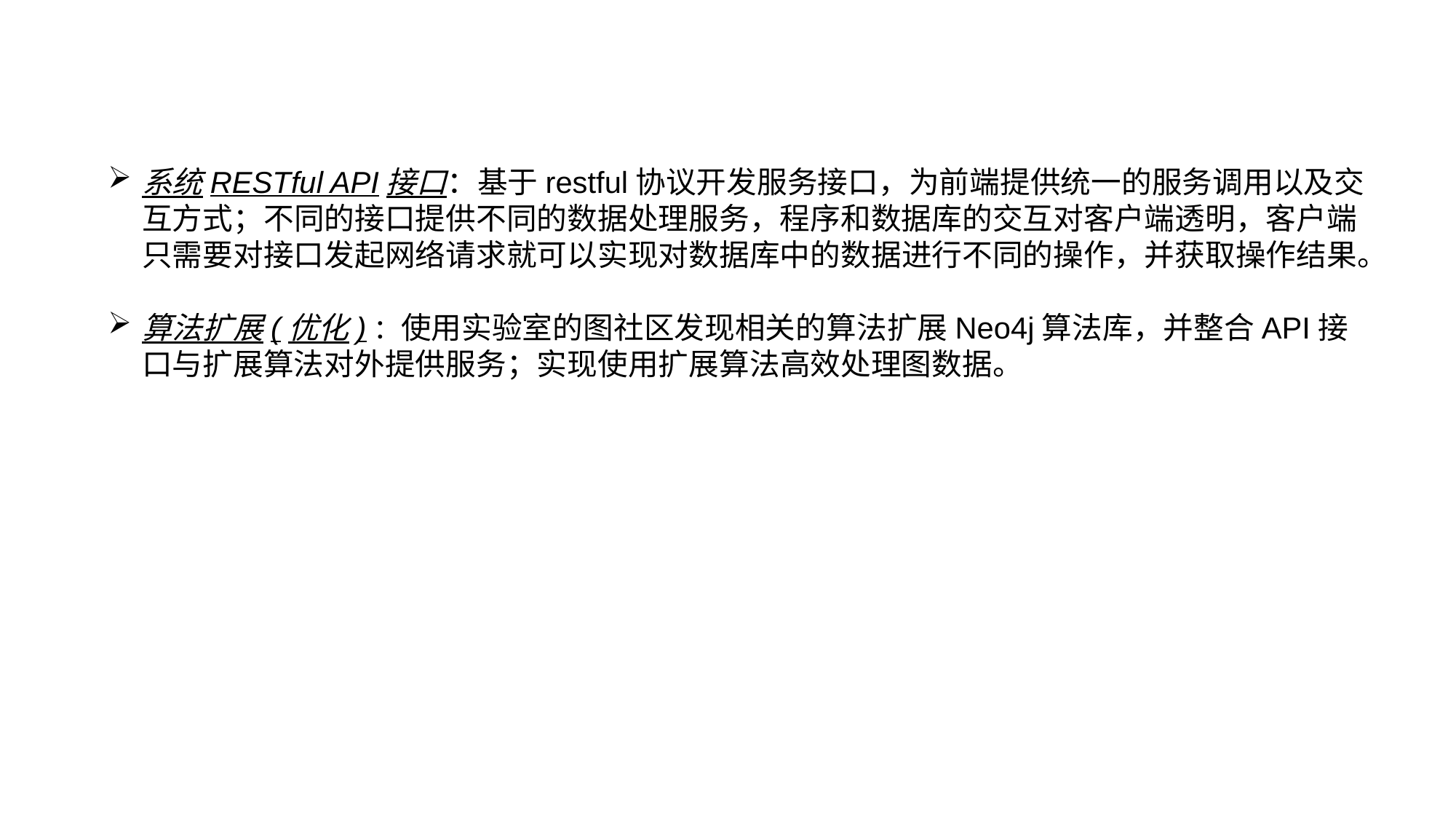

系统RESTful API接口：基于restful协议开发服务接口，为前端提供统一的服务调用以及交互方式；不同的接口提供不同的数据处理服务，程序和数据库的交互对客户端透明，客户端只需要对接口发起网络请求就可以实现对数据库中的数据进行不同的操作，并获取操作结果。

算法扩展(优化)：使用实验室的图社区发现相关的算法扩展Neo4j算法库，并整合API接口与扩展算法对外提供服务；实现使用扩展算法高效处理图数据。